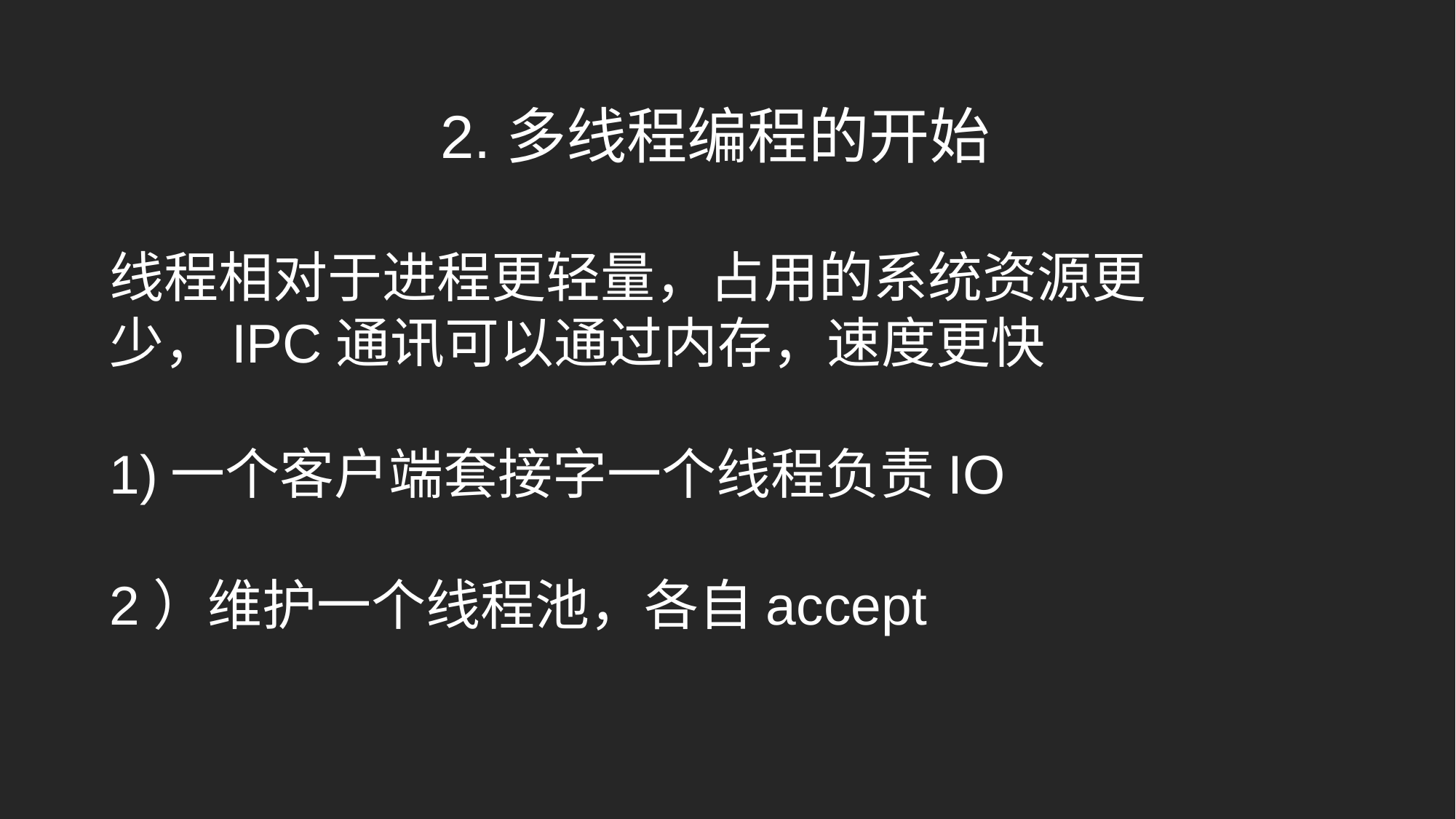

2.多线程编程的开始

线程相对于进程更轻量，占用的系统资源更少，IPC通讯可以通过内存，速度更快

1)一个客户端套接字一个线程负责IO

2）维护一个线程池，各自accept